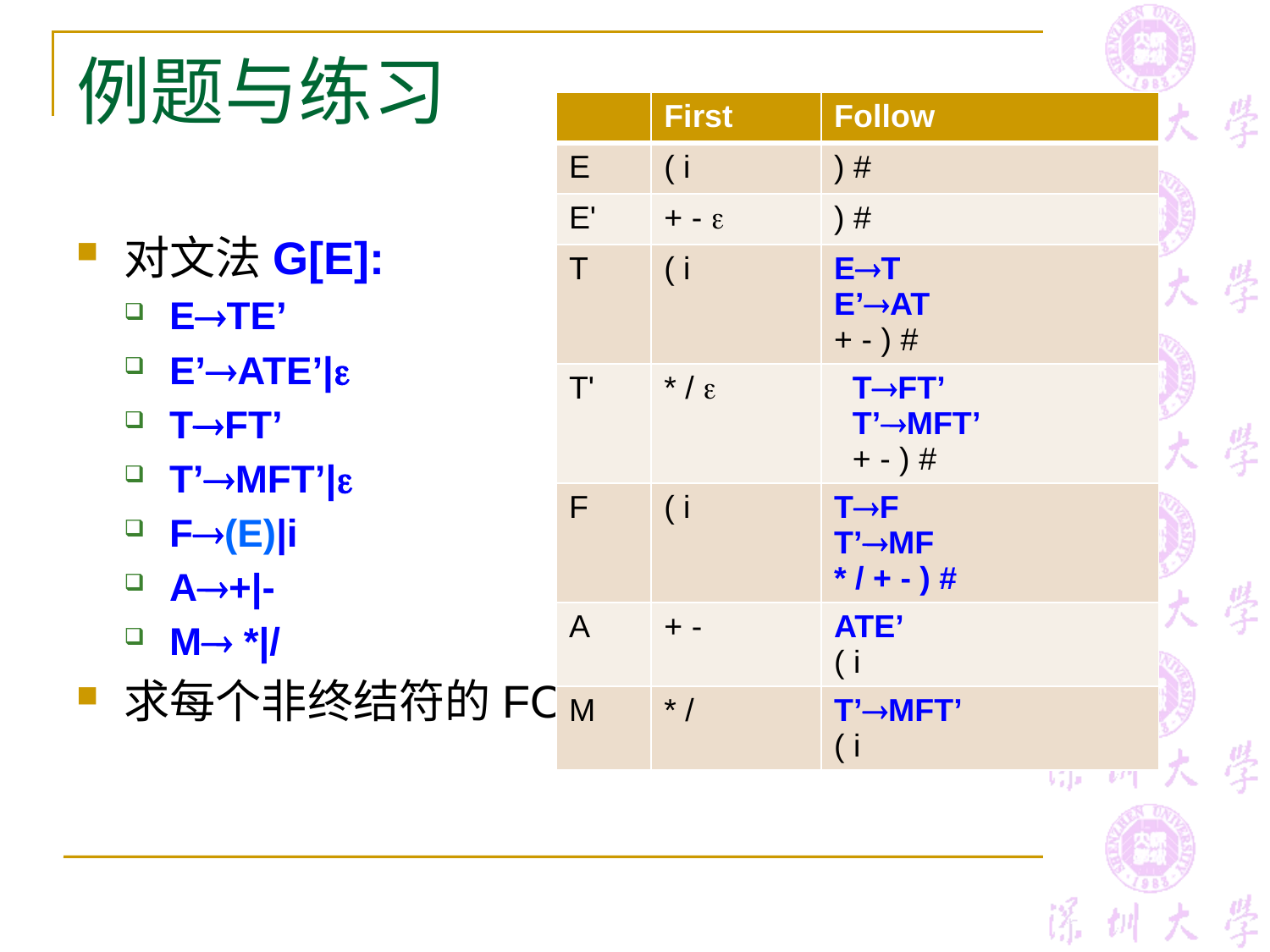

# 例题与练习
|  | First | Follow |
| --- | --- | --- |
| E | ( i | ) # |
| E' | + - ε | ) # |
| T | ( i | E→T E’→AT + - ) # |
| T' | \* / ε | T→FT’ T’→MFT’ + - ) # |
| F | ( i | T→F T’→MF \* / + - ) # |
| A | + - | ATE’ ( i |
| M | \* / | T’→MFT’ ( i |
对文法G[E]:
E→TE’
E’→ATE’|ε
T→FT’
T’→MFT’|ε
F→(E)|i
A→+|-
M→ *|/
求每个非终结符的FOLLOW集合。